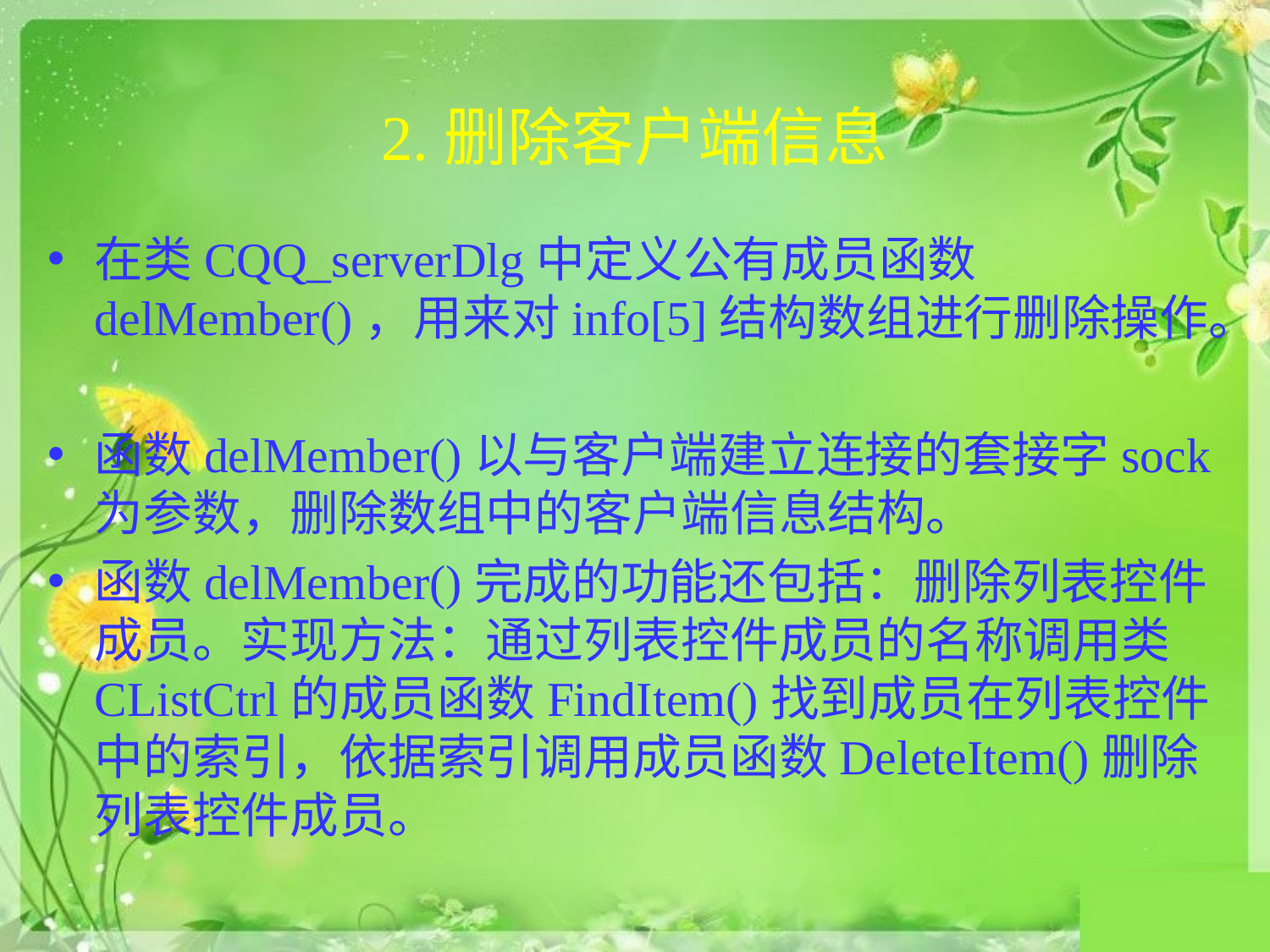

# 2.删除客户端信息
在类CQQ_serverDlg中定义公有成员函数delMember()，用来对info[5]结构数组进行删除操作。

函数delMember()以与客户端建立连接的套接字sock为参数，删除数组中的客户端信息结构。
函数delMember()完成的功能还包括：删除列表控件成员。实现方法：通过列表控件成员的名称调用类CListCtrl的成员函数FindItem()找到成员在列表控件中的索引，依据索引调用成员函数DeleteItem()删除列表控件成员。